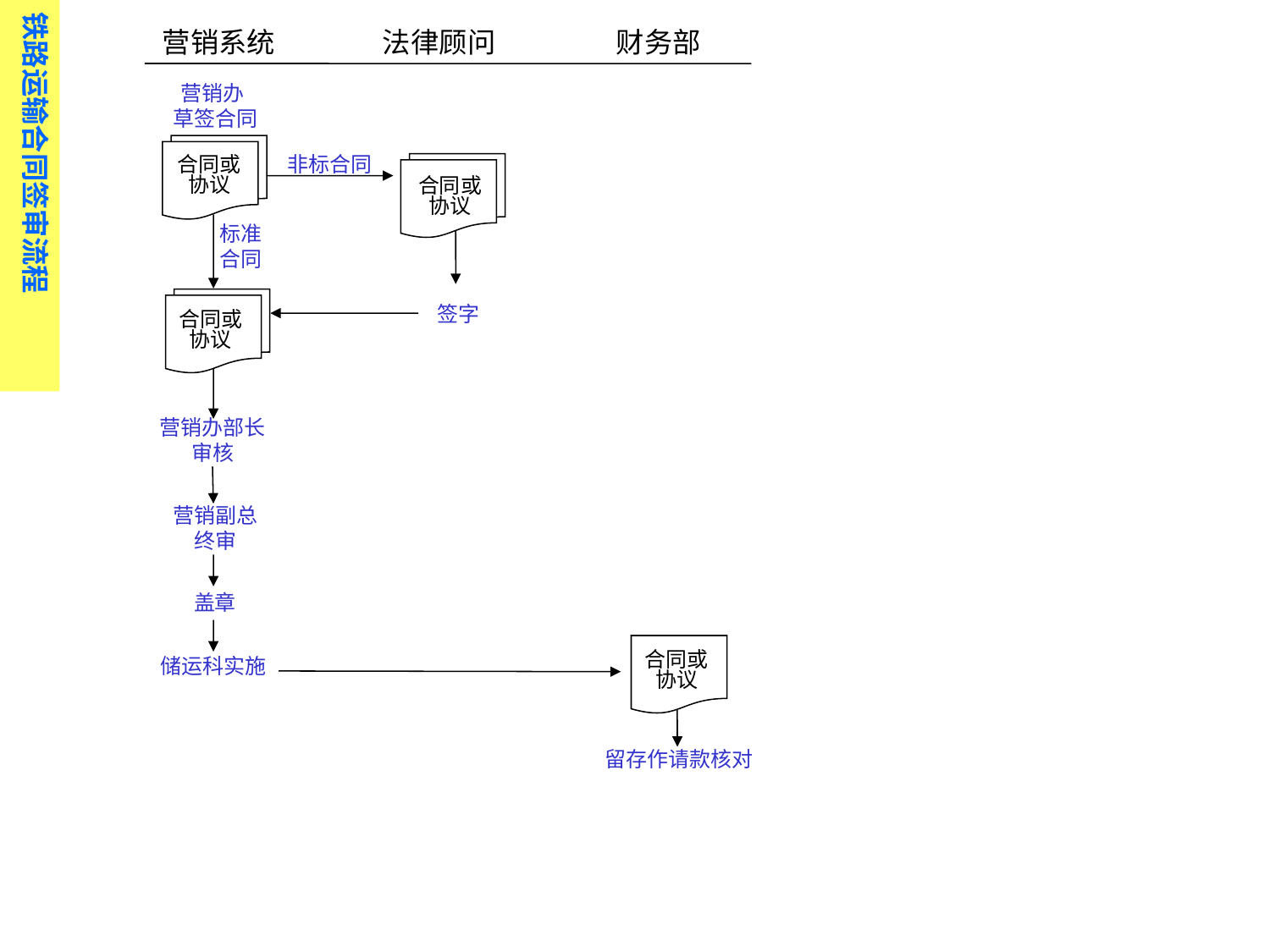

铁路运输合同签审流程
营销系统                 法律顾问                   财务部

营销办  草签合同

非标合同
合同或协议

合同或协议

标准合同

签字

合同或协议

营销办部长审核

营销副总终审

盖章

合同或协议
储运科实施

留存作请款核对
72